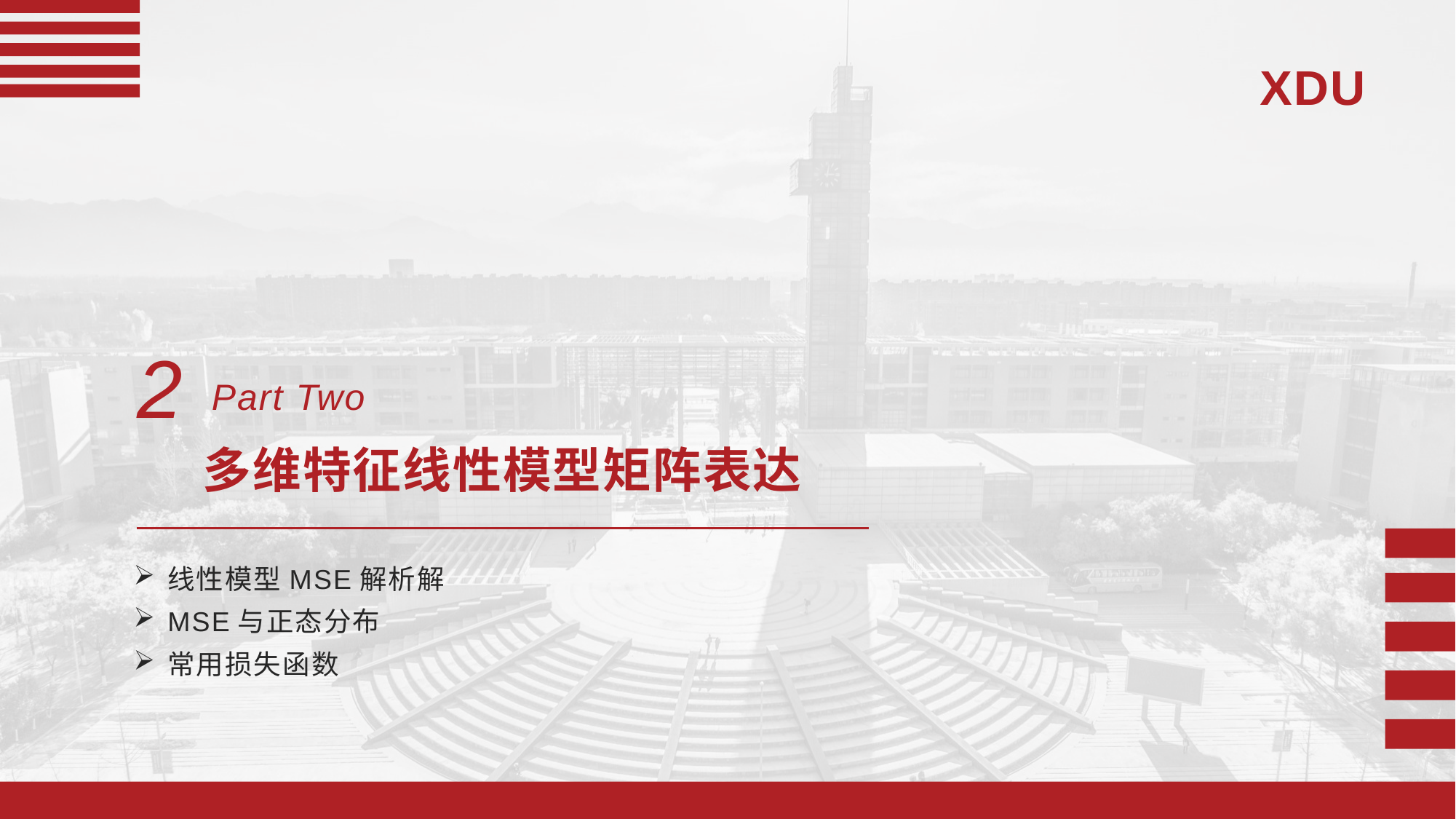

2
Part Two
多维特征线性模型矩阵表达
线性模型MSE解析解
MSE与正态分布
常用损失函数